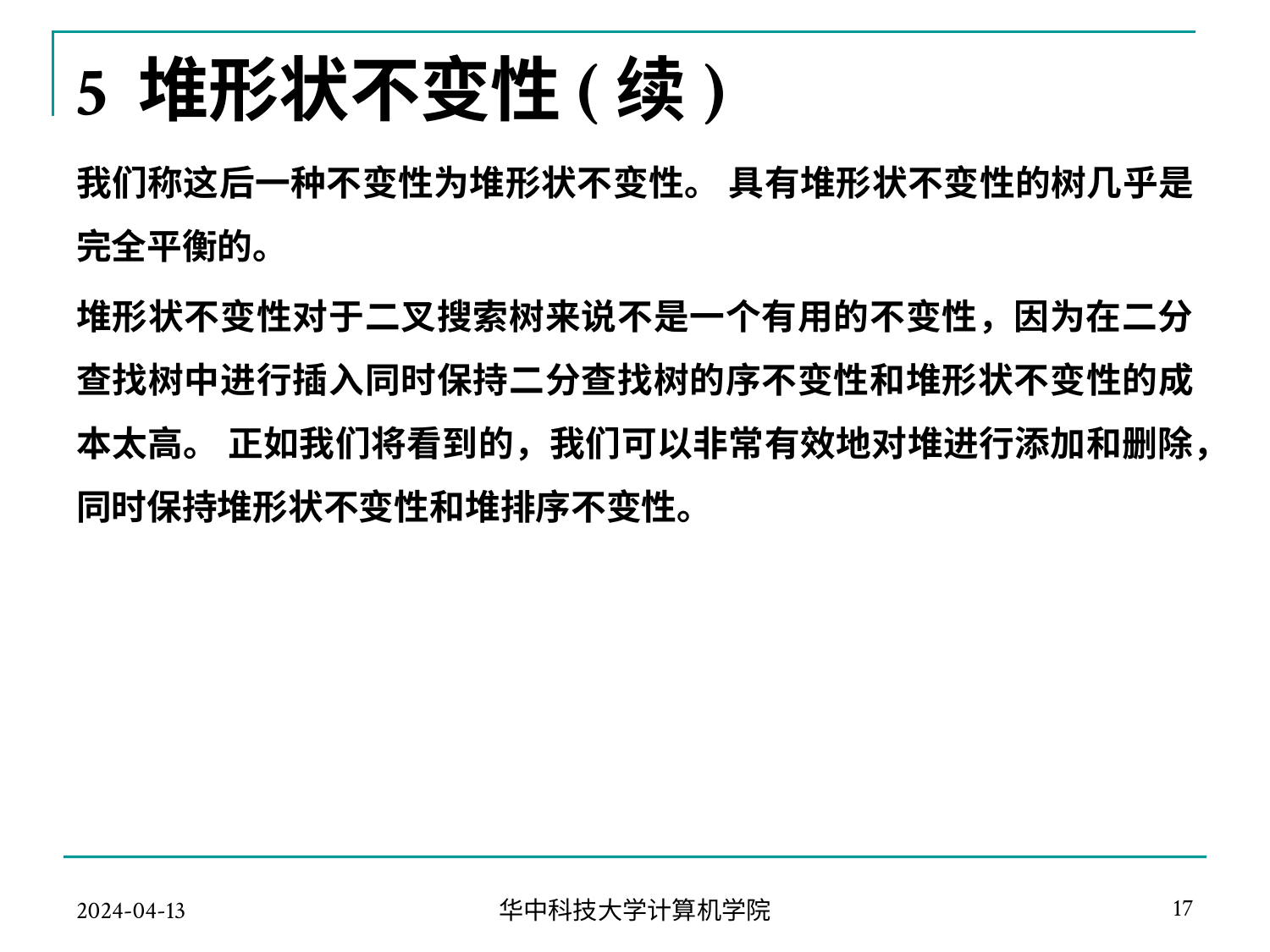

# 5 堆形状不变性(续)
我们称这后一种不变性为堆形状不变性。 具有堆形状不变性的树几乎是完全平衡的。
堆形状不变性对于二叉搜索树来说不是一个有用的不变性，因为在二分查找树中进行插入同时保持二分查找树的序不变性和堆形状不变性的成本太高。 正如我们将看到的，我们可以非常有效地对堆进行添加和删除，同时保持堆形状不变性和堆排序不变性。
2024-04-13
17
华中科技大学计算机学院